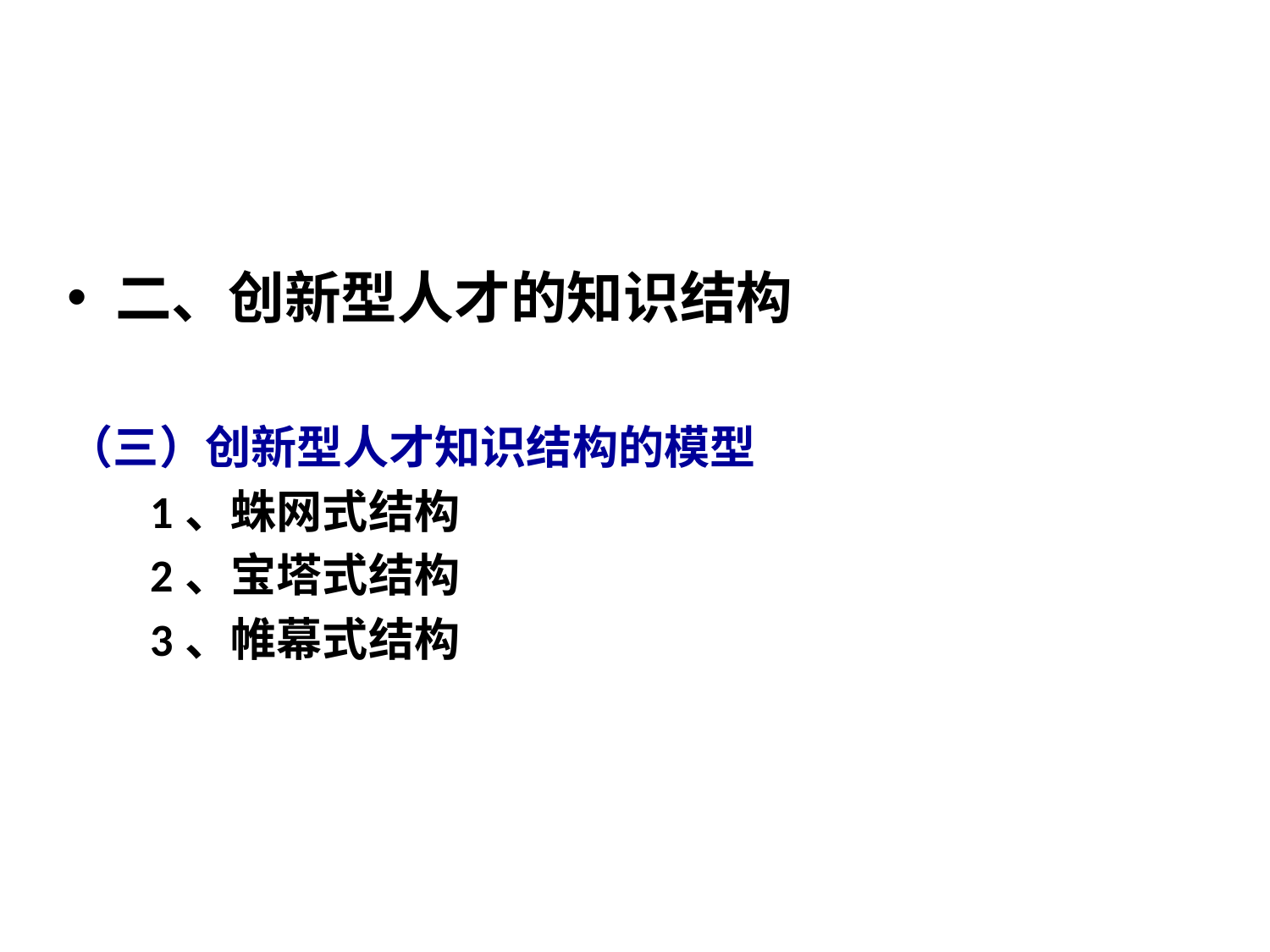

二、创新型人才的知识结构

（三）创新型人才知识结构的模型
        1、蛛网式结构
        2、宝塔式结构
        3、帷幕式结构